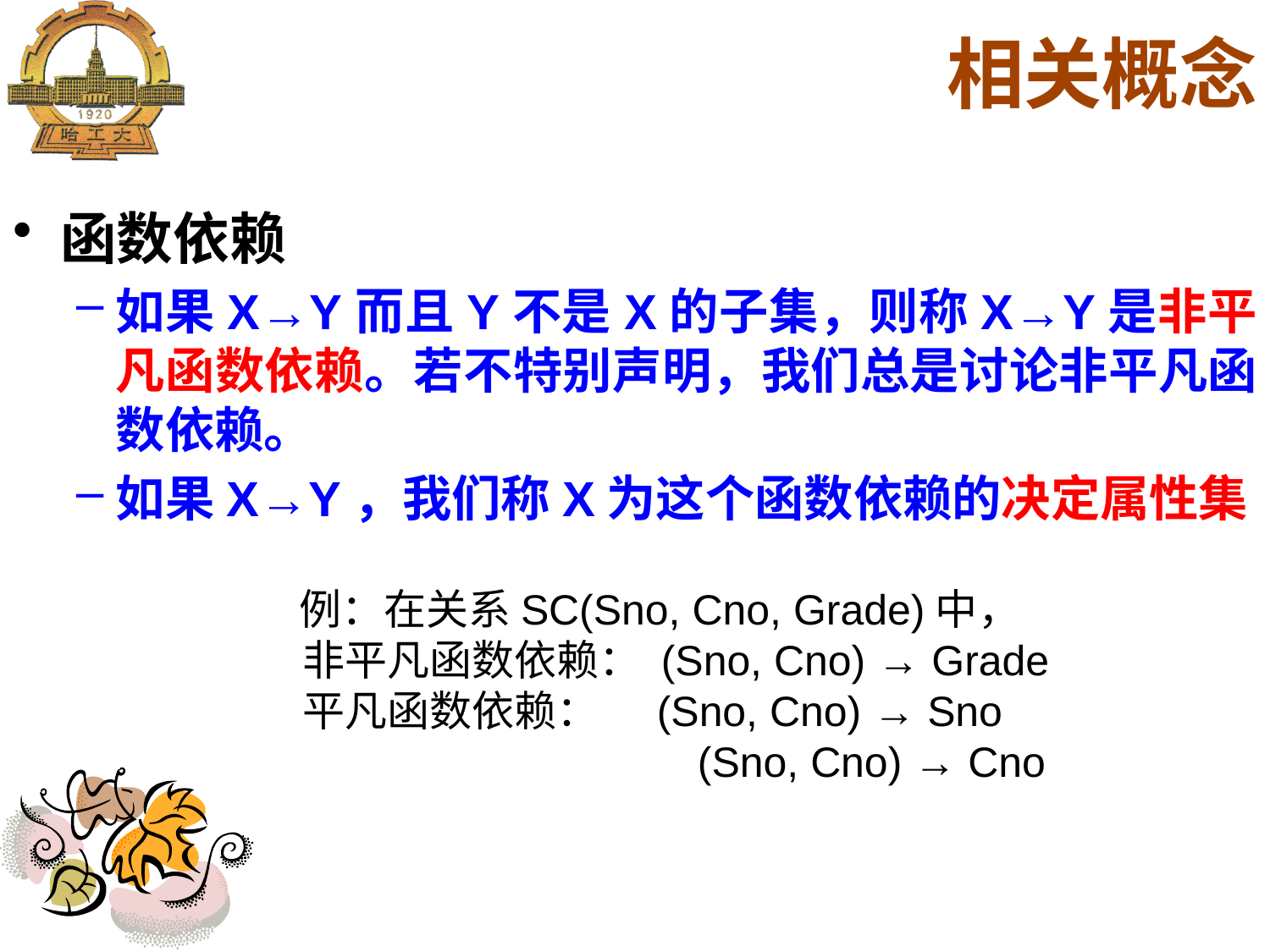

相关概念
函数依赖
如果X→Y而且Y不是X的子集，则称X→Y是非平凡函数依赖。若不特别声明，我们总是讨论非平凡函数依赖。
如果X→Y，我们称X为这个函数依赖的决定属性集
例：在关系SC(Sno, Cno, Grade)中，
      非平凡函数依赖： (Sno, Cno) → Grade
      平凡函数依赖：     (Sno, Cno) → Sno
                                       (Sno, Cno) → Cno